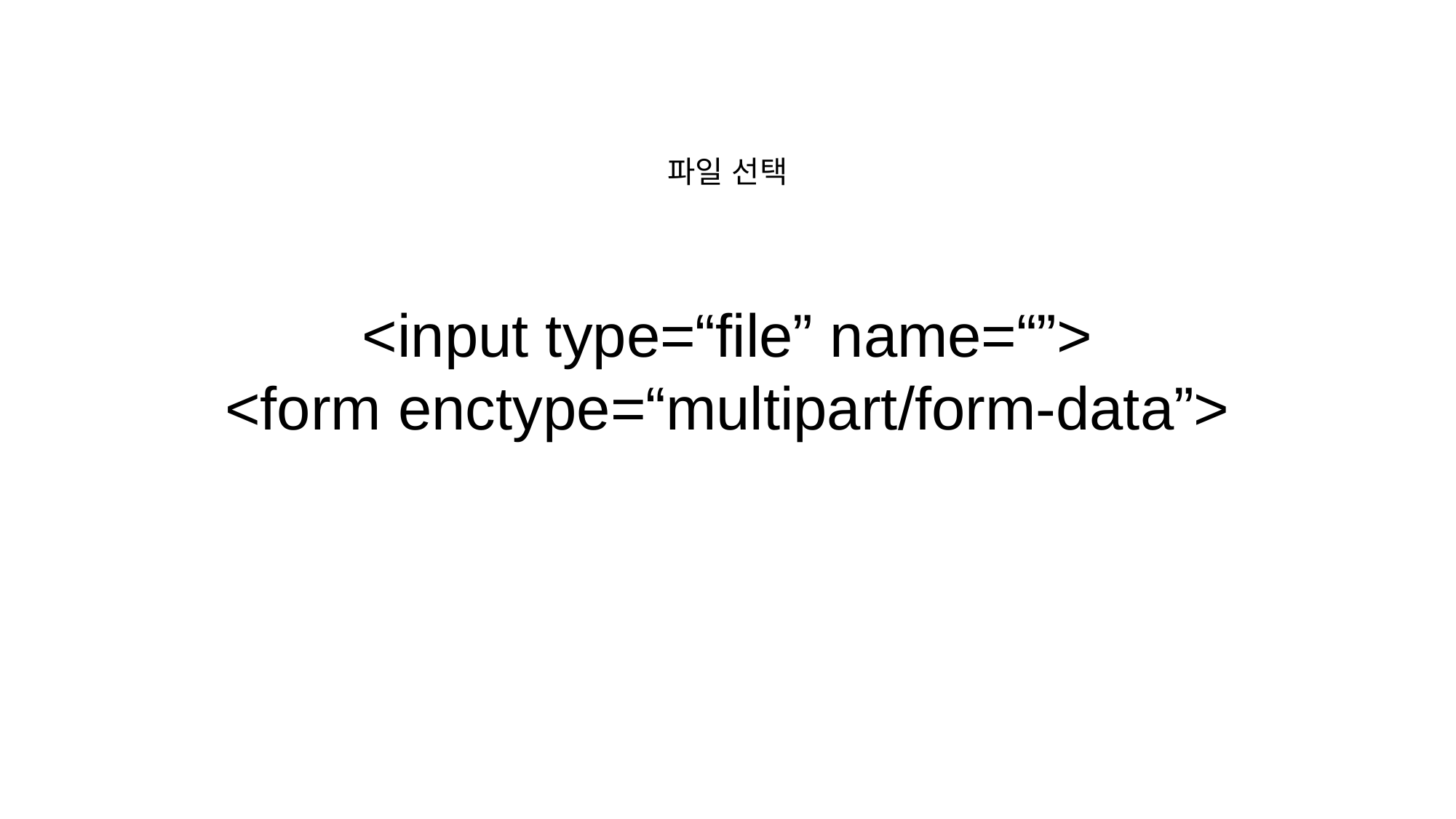

파일 선택
<input type=“file” name=“”>
<form enctype=“multipart/form-data”>